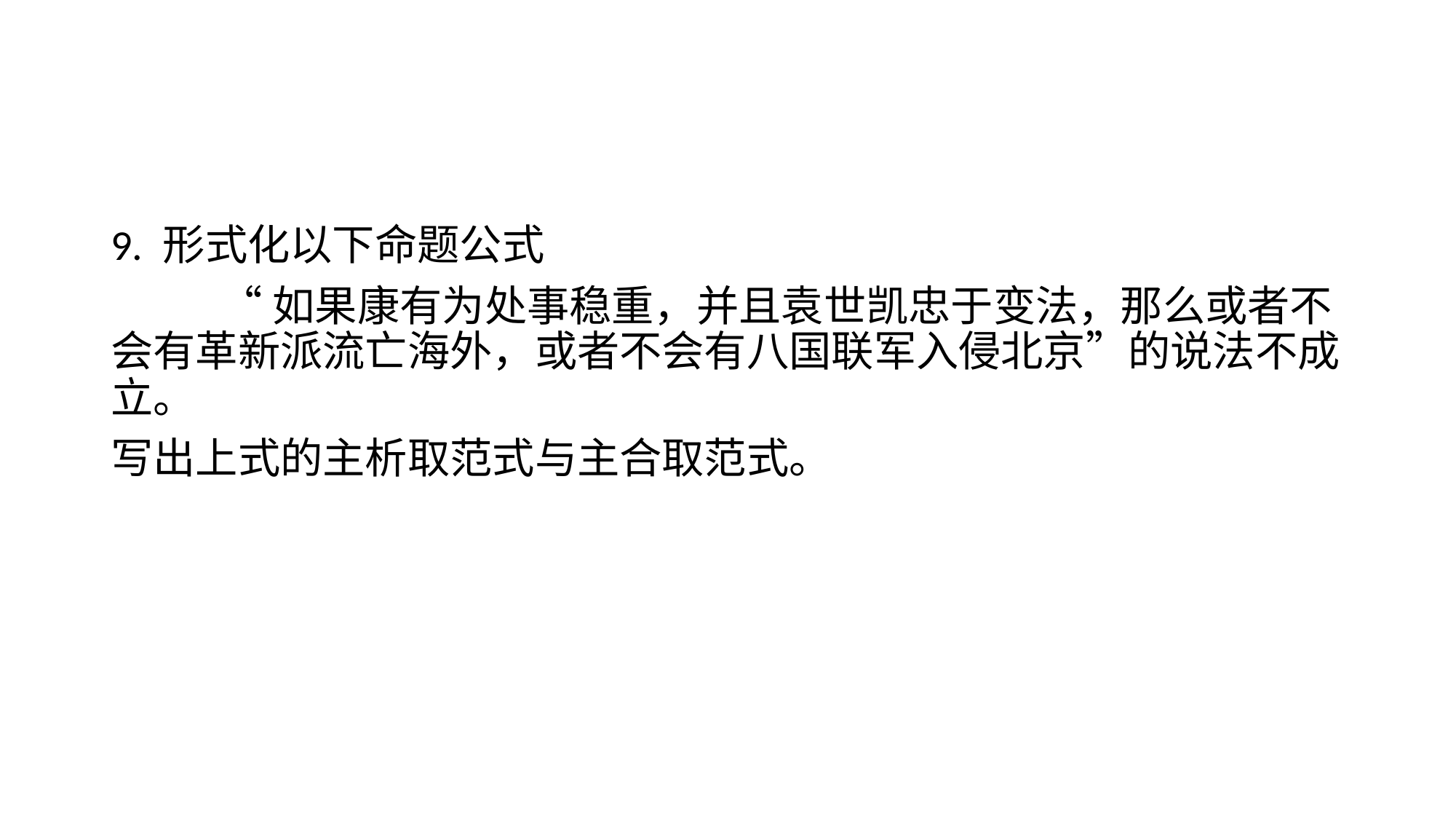

#
9. 形式化以下命题公式
	“如果康有为处事稳重，并且袁世凯忠于变法，那么或者不会有革新派流亡海外，或者不会有八国联军入侵北京”的说法不成立。
写出上式的主析取范式与主合取范式。